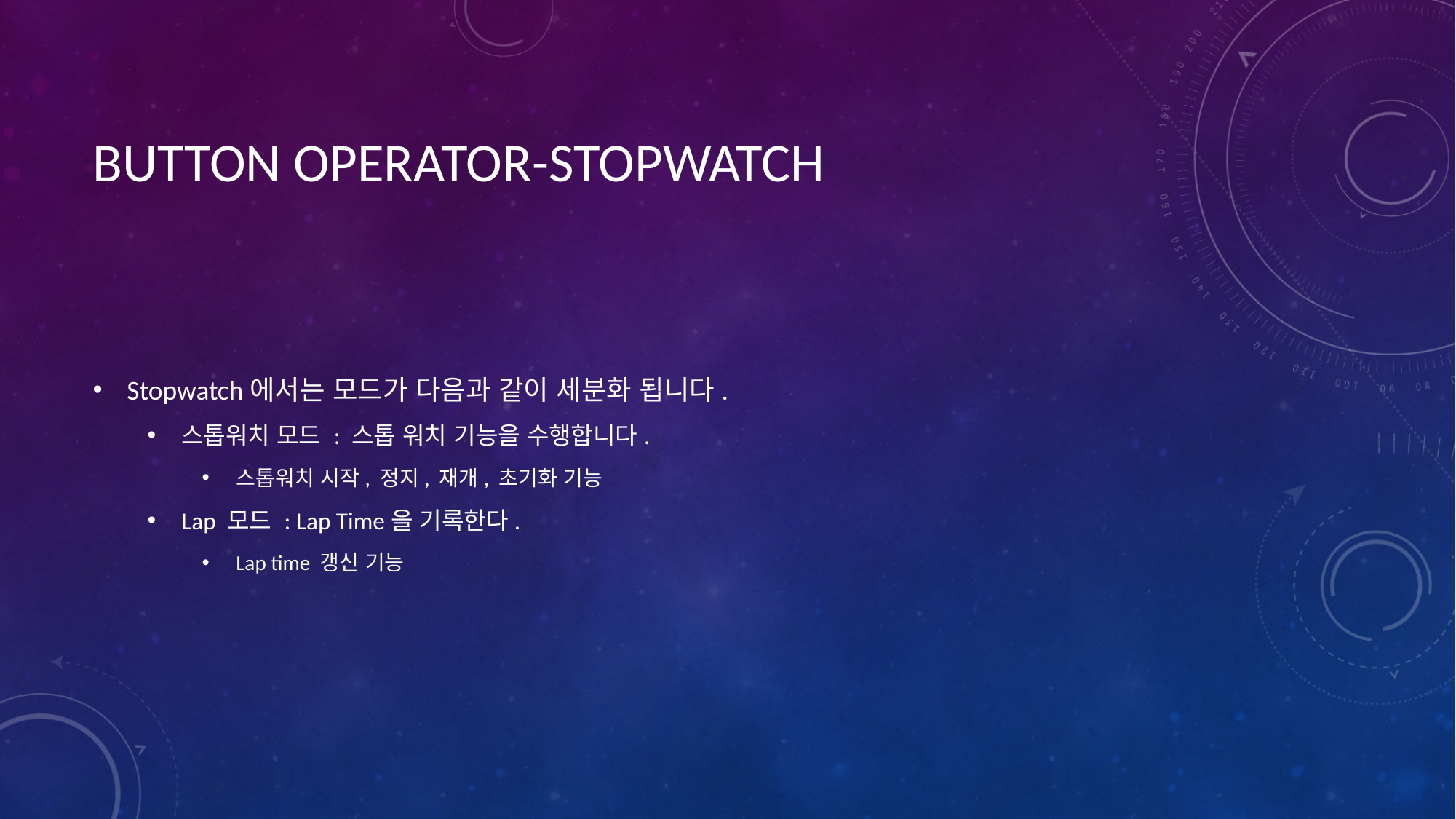

# Button operator-Stopwatch
Stopwatch에서는 모드가 다음과 같이 세분화 됩니다.
스톱워치 모드 : 스톱 워치 기능을 수행합니다.
스톱워치 시작, 정지, 재개, 초기화 기능
Lap 모드 : Lap Time을 기록한다.
Lap time 갱신 기능